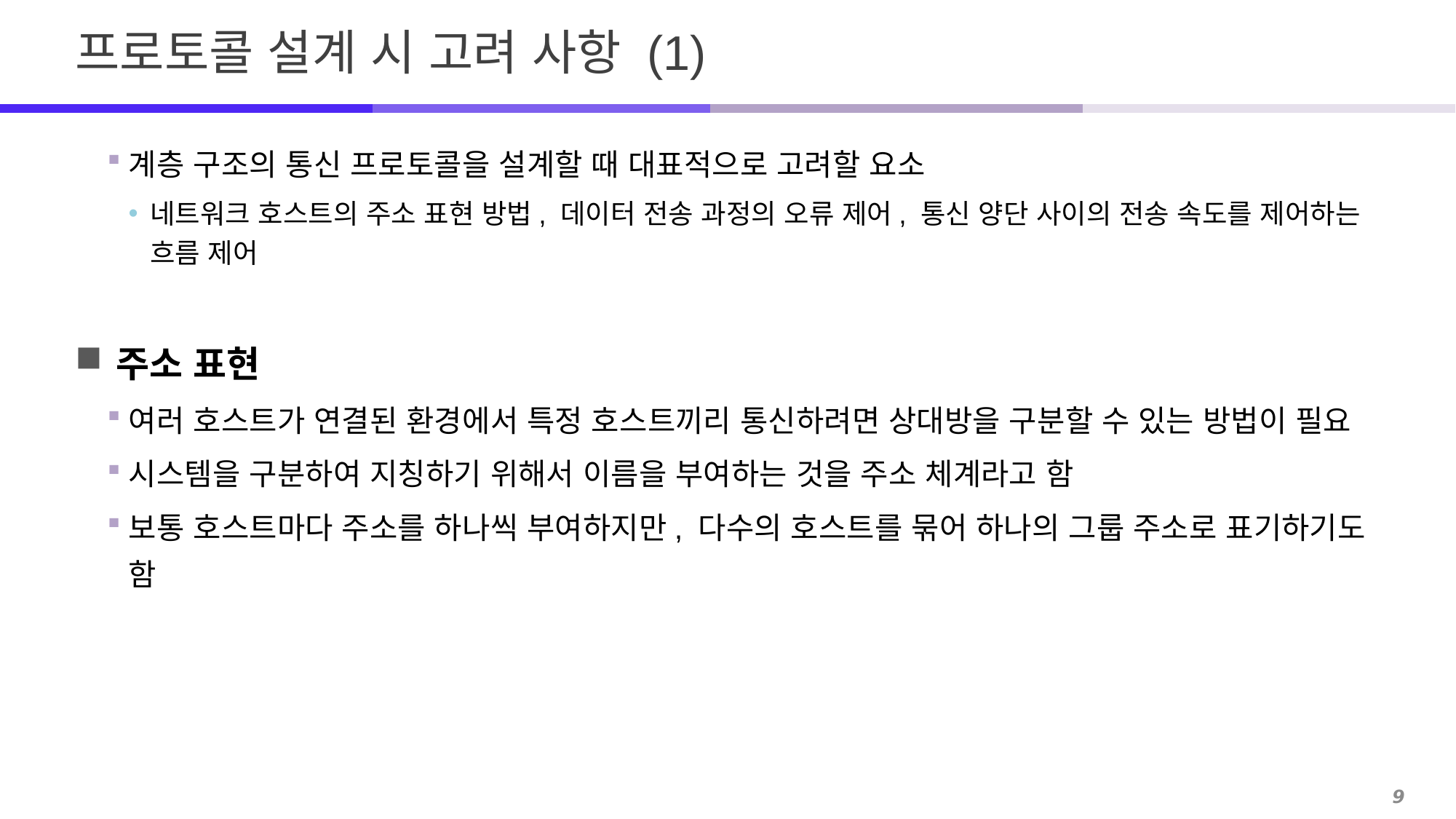

# 프로토콜 설계 시 고려 사항 (1)
계층 구조의 통신 프로토콜을 설계할 때 대표적으로 고려할 요소
네트워크 호스트의 주소 표현 방법, 데이터 전송 과정의 오류 제어, 통신 양단 사이의 전송 속도를 제어하는 흐름 제어

주소 표현
여러 호스트가 연결된 환경에서 특정 호스트끼리 통신하려면 상대방을 구분할 수 있는 방법이 필요
시스템을 구분하여 지칭하기 위해서 이름을 부여하는 것을 주소 체계라고 함
보통 호스트마다 주소를 하나씩 부여하지만, 다수의 호스트를 묶어 하나의 그룹 주소로 표기하기도 함